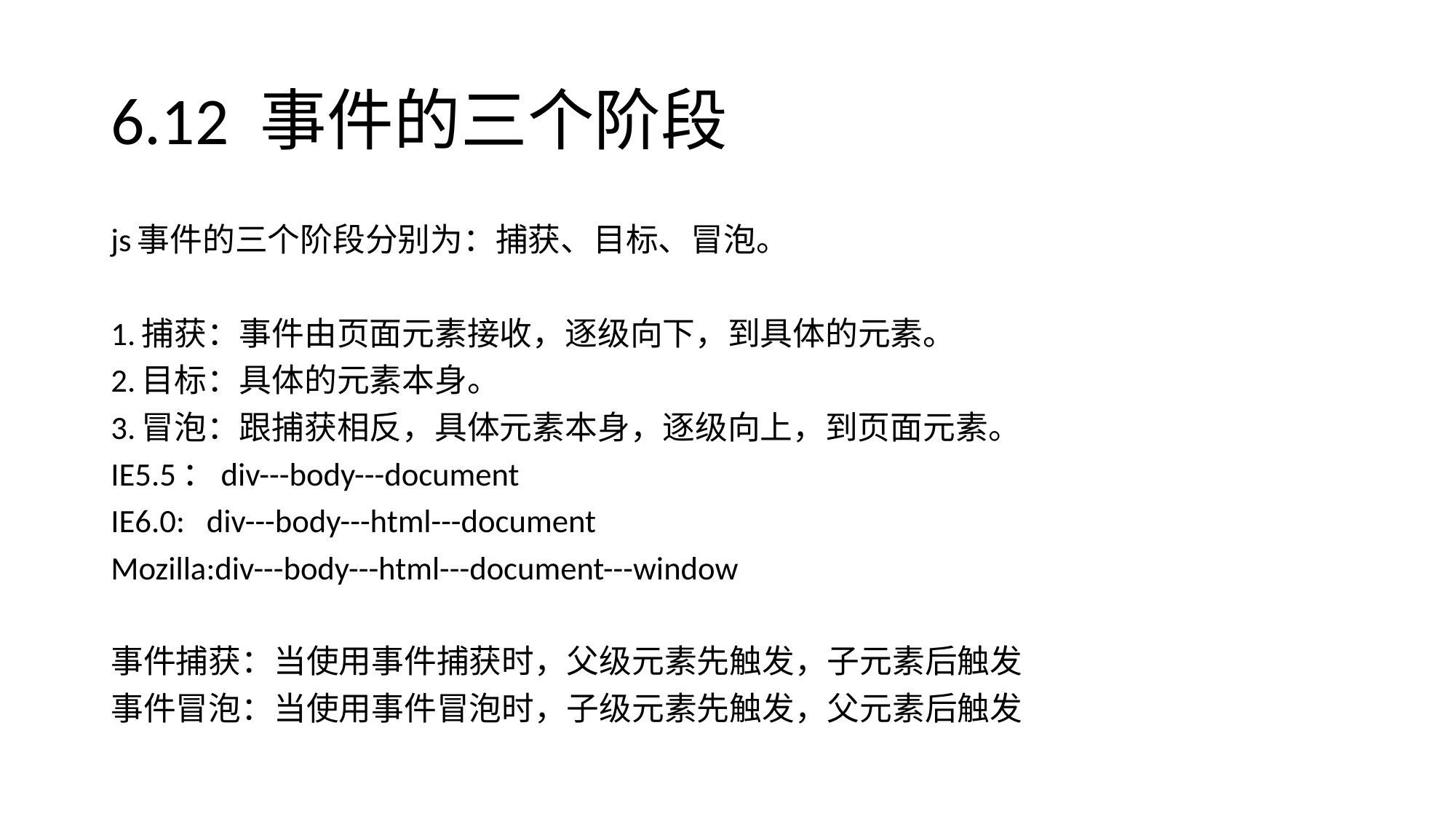

# 6.12 事件的三个阶段
js事件的三个阶段分别为：捕获、目标、冒泡。

1.捕获：事件由页面元素接收，逐级向下，到具体的元素。
2.目标：具体的元素本身。
3.冒泡：跟捕获相反，具体元素本身，逐级向上，到页面元素。
IE5.5：div---body---document
IE6.0:   div---body---html---document
Mozilla:div---body---html---document---window

事件捕获：当使用事件捕获时，父级元素先触发，子元素后触发
事件冒泡：当使用事件冒泡时，子级元素先触发，父元素后触发